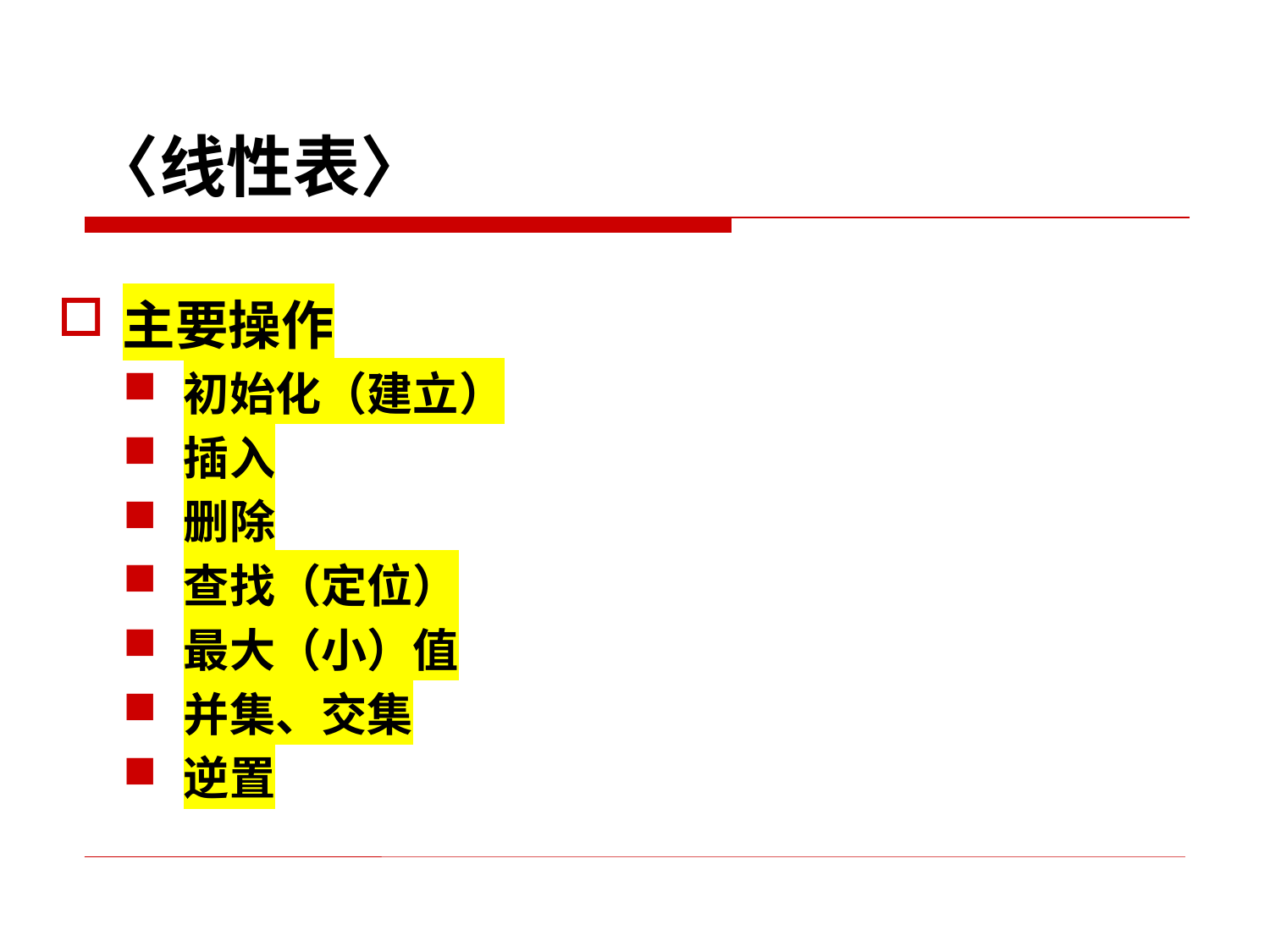

# 〈线性表〉
主要操作
初始化（建立）
插入
删除
查找（定位）
最大（小）值
并集、交集
逆置